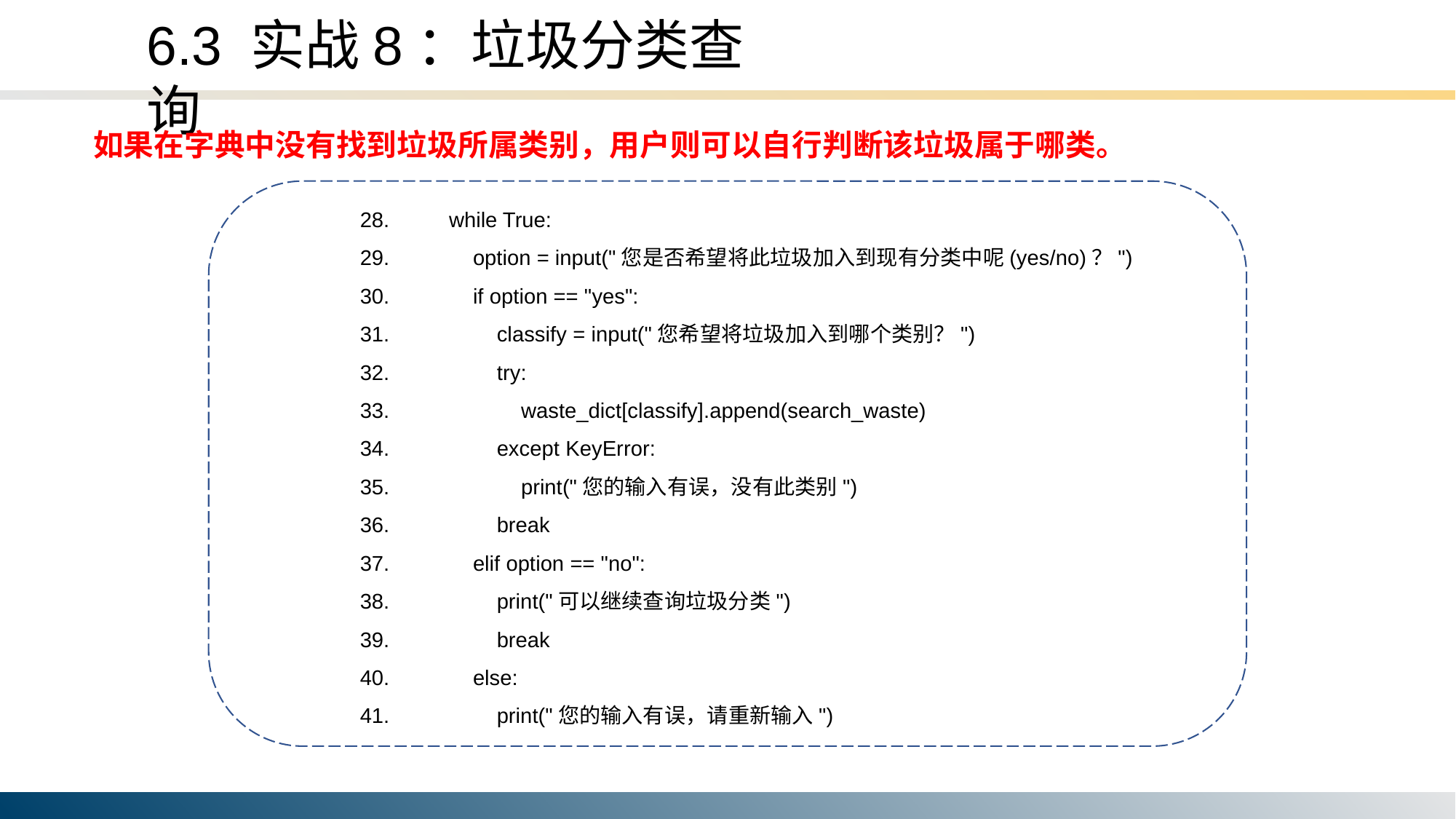

6.3 实战8：垃圾分类查询
如果在字典中没有找到垃圾所属类别，用户则可以自行判断该垃圾属于哪类。

        while True:
            option = input("您是否希望将此垃圾加入到现有分类中呢(yes/no)？")
            if option == "yes":
                classify = input("您希望将垃圾加入到哪个类别？")
                try:
                    waste_dict[classify].append(search_waste)
                except KeyError:
                    print("您的输入有误，没有此类别")
                break
            elif option == "no":
                print("可以继续查询垃圾分类")
                break
            else:
                print("您的输入有误，请重新输入")